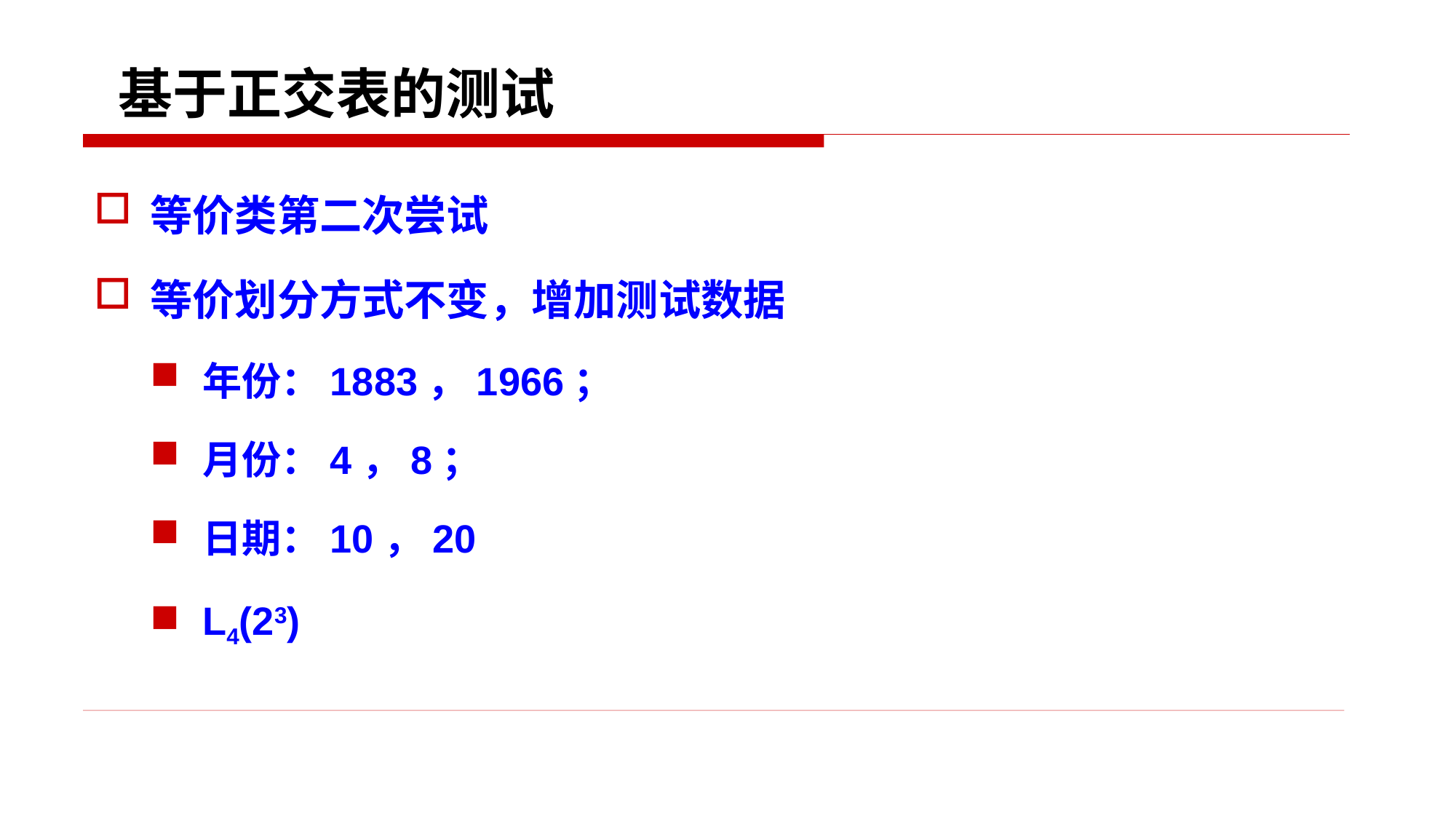

# 基于正交表的测试
等价类第二次尝试
等价划分方式不变，增加测试数据
年份：1883，1966；
月份：4，8；
日期：10，20
L4(23)